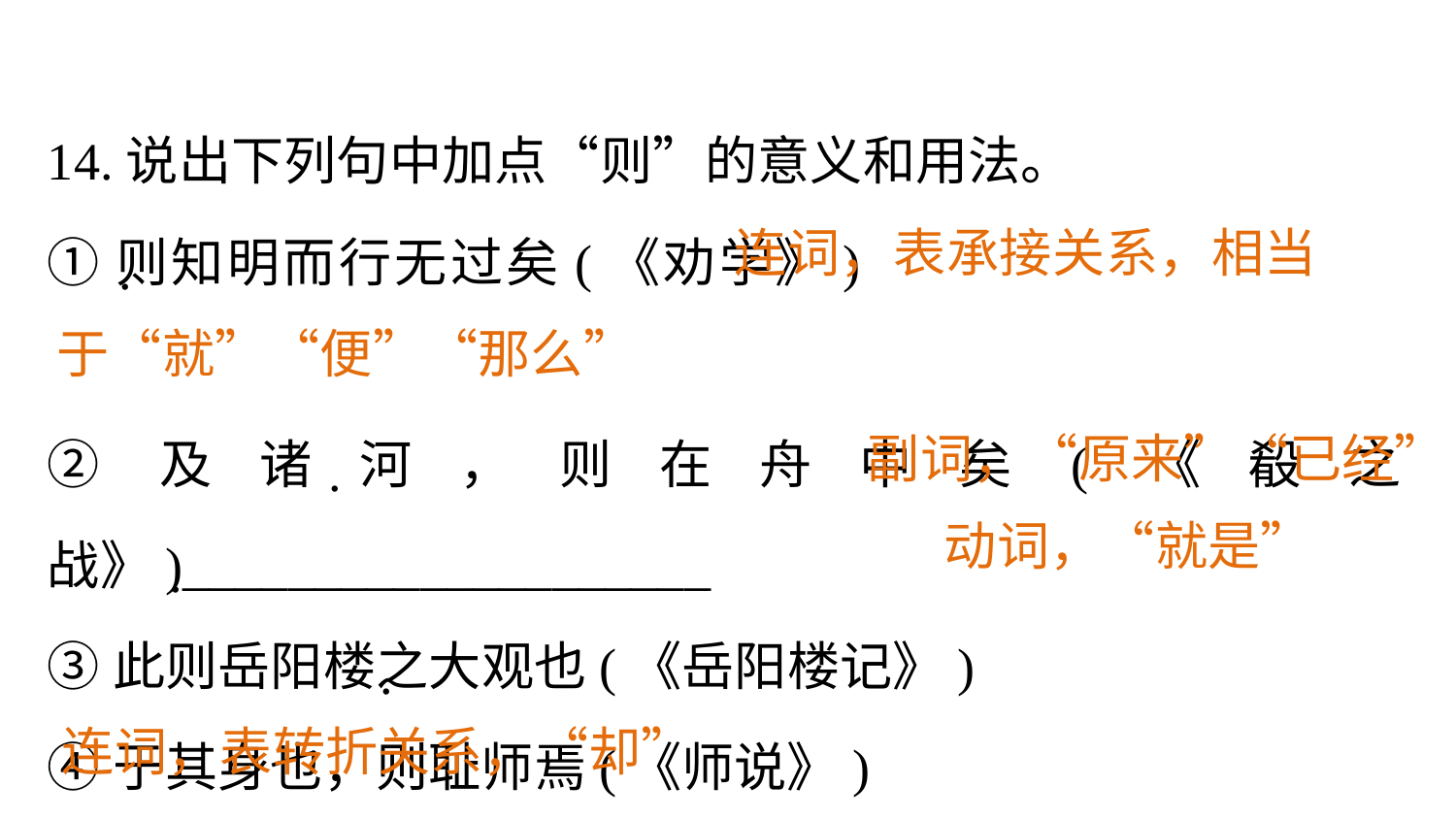

14.说出下列句中加点“则”的意义和用法。
①则知明而行无过矣(《劝学》)
②及诸河，则在舟中矣(《殽之战》)____________________
③此则岳阳楼之大观也(《岳阳楼记》)
④于其身也，则耻师焉(《师说》)

                                                      连词，表承接关系，相当于“就”“便”“那么”
.
副词，“原来”“已经”
.
动词，“就是”
.
.
连词，表转折关系，“却”